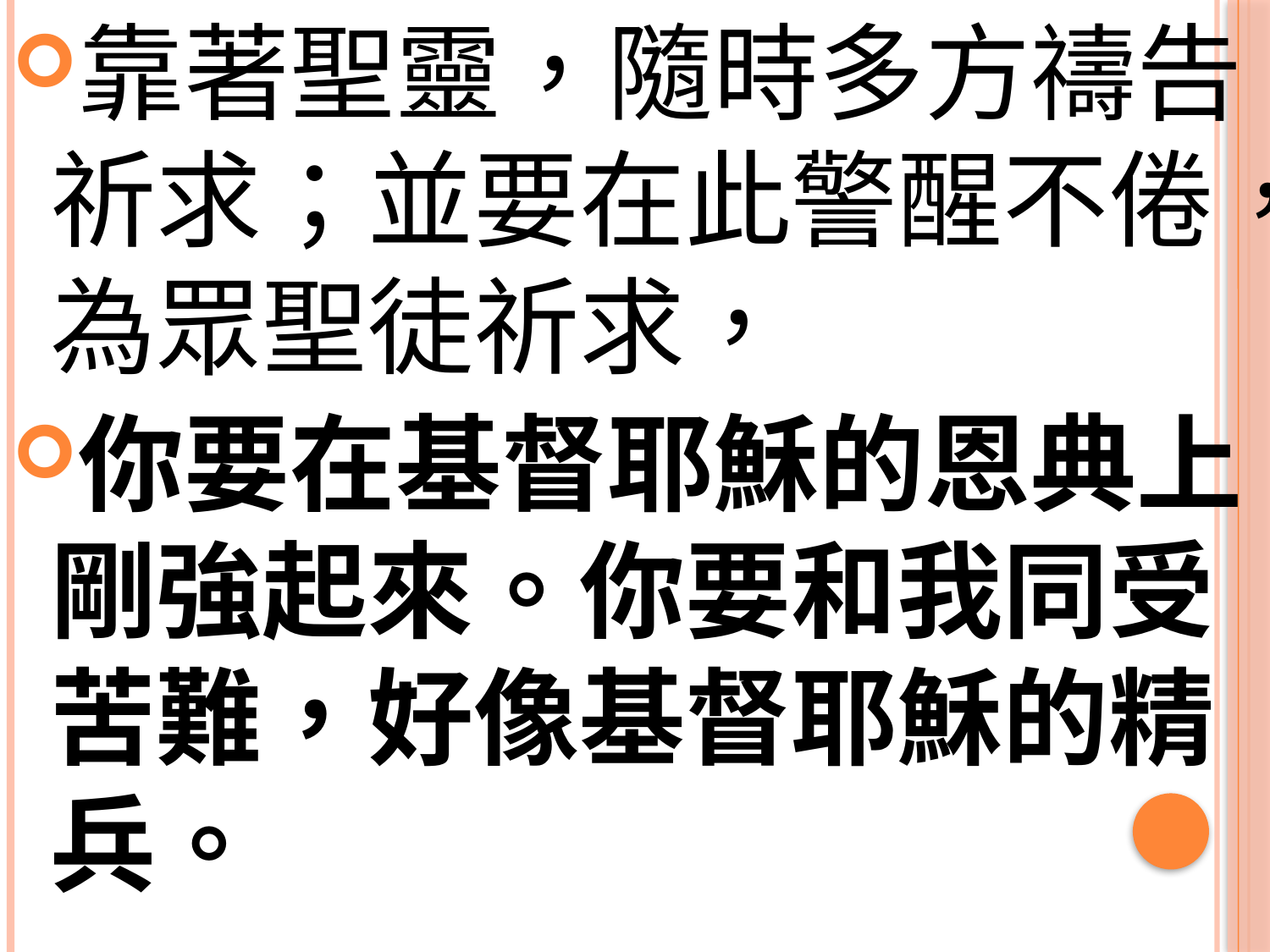

靠著聖靈，隨時多方禱告祈求；並要在此警醒不倦，為眾聖徒祈求，
你要在基督耶穌的恩典上剛強起來。你要和我同受苦難，好像基督耶穌的精兵。